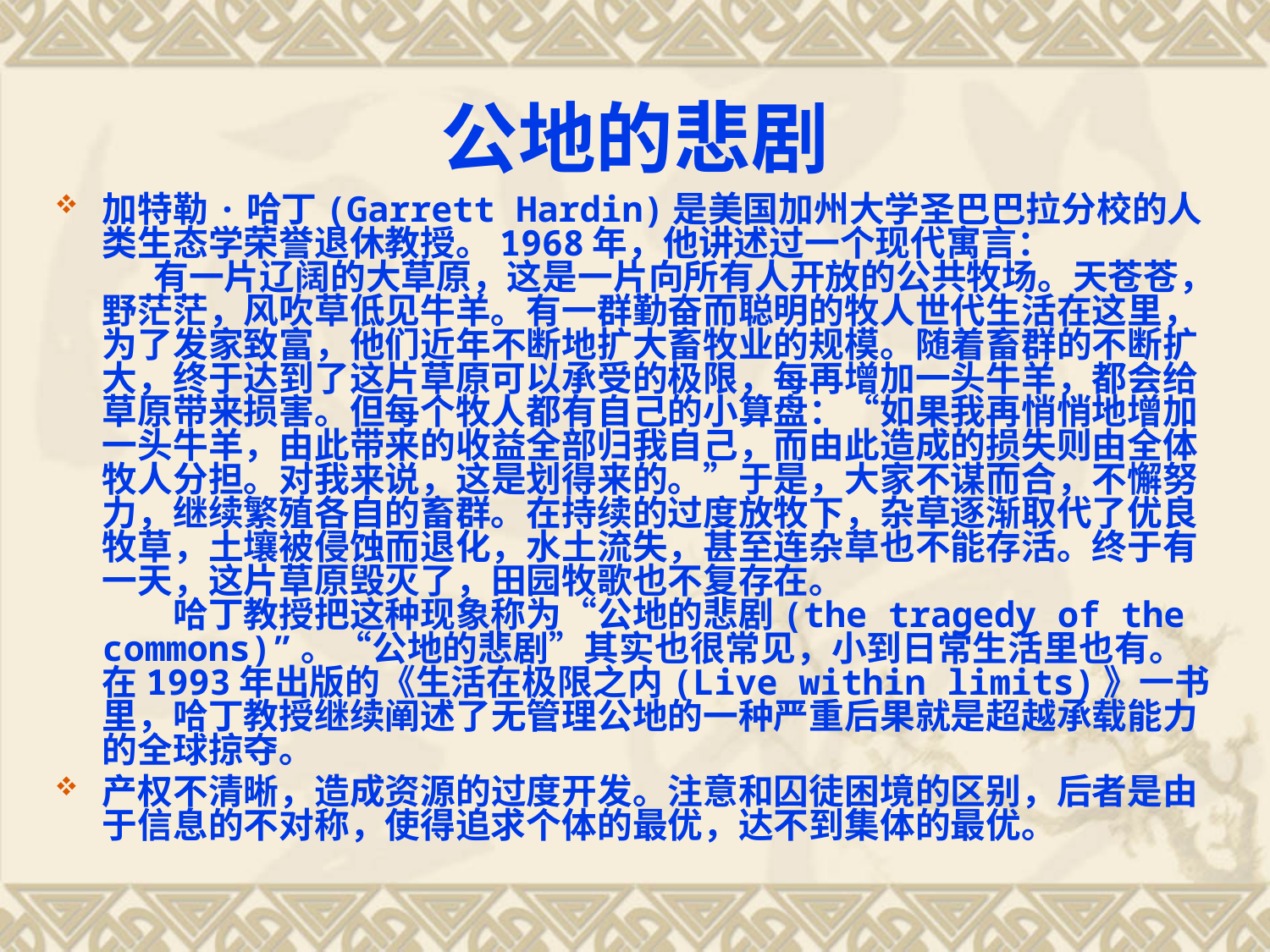

# 公地的悲剧
加特勒·哈丁(Garrett Hardin)是美国加州大学圣巴巴拉分校的人类生态学荣誉退休教授。1968年，他讲述过一个现代寓言：　　
　  有一片辽阔的大草原，这是一片向所有人开放的公共牧场。天苍苍，野茫茫，风吹草低见牛羊。有一群勤奋而聪明的牧人世代生活在这里，为了发家致富，他们近年不断地扩大畜牧业的规模。随着畜群的不断扩大，终于达到了这片草原可以承受的极限，每再增加一头牛羊，都会给草原带来损害。但每个牧人都有自己的小算盘：“如果我再悄悄地增加一头牛羊，由此带来的收益全部归我自己，而由此造成的损失则由全体牧人分担。对我来说，这是划得来的。”于是，大家不谋而合，不懈努力，继续繁殖各自的畜群。在持续的过度放牧下，杂草逐渐取代了优良牧草，土壤被侵蚀而退化，水土流失，甚至连杂草也不能存活。终于有一天，这片草原毁灭了，田园牧歌也不复存在。　
　　哈丁教授把这种现象称为“公地的悲剧(the tragedy of the commons)”。“公地的悲剧”其实也很常见，小到日常生活里也有。在1993年出版的《生活在极限之内(Live within limits)》一书里，哈丁教授继续阐述了无管理公地的一种严重后果就是超越承载能力的全球掠夺。
产权不清晰，造成资源的过度开发。注意和囚徒困境的区别，后者是由于信息的不对称，使得追求个体的最优，达不到集体的最优。